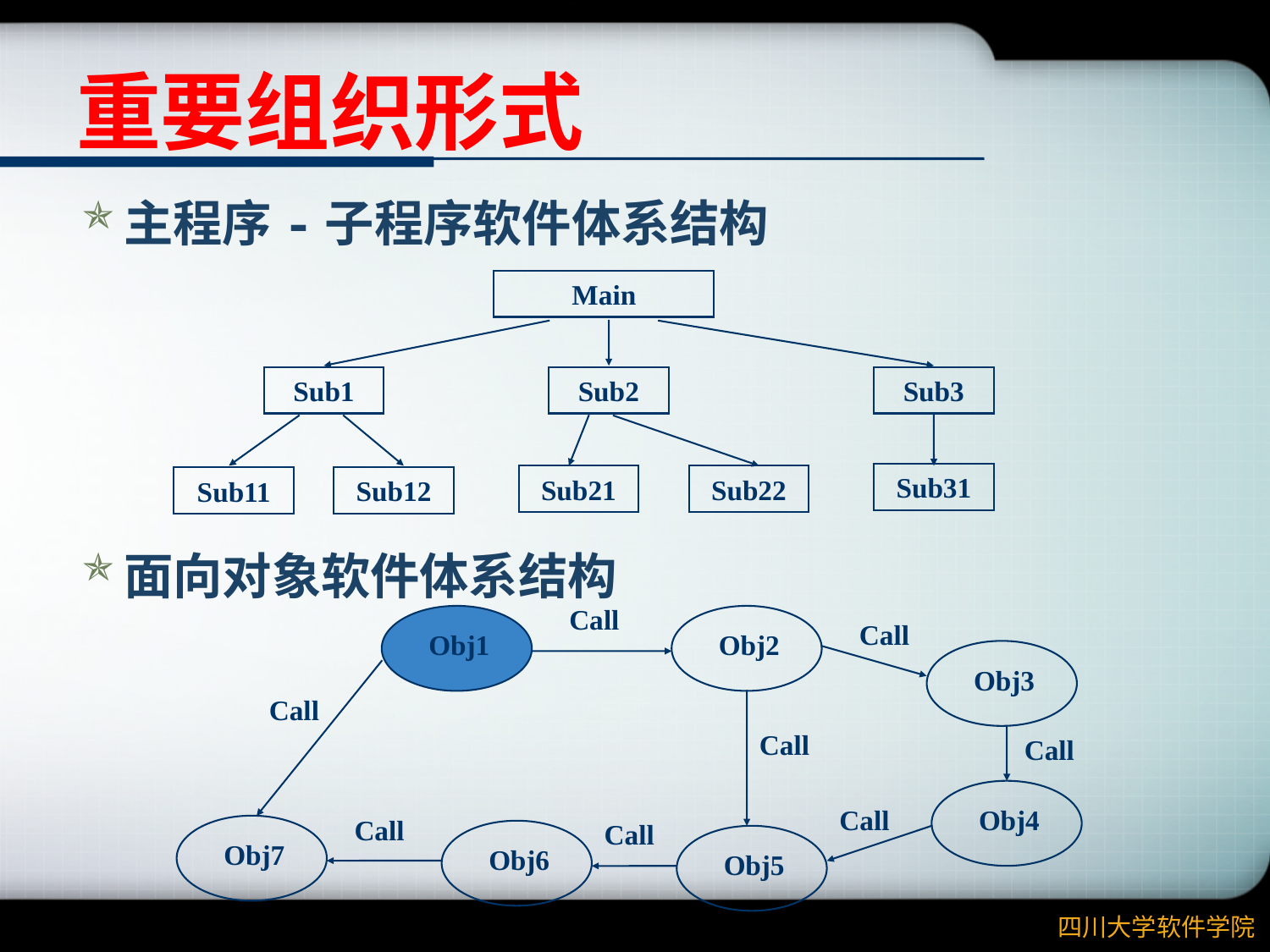

# 重要组织形式
主程序-子程序软件体系结构

面向对象软件体系结构

Main

Sub1
Sub2
Sub3

Sub31
Sub21
Sub22
Sub12
Sub11
Call

Obj1

Obj2
Call

Obj3

Call

Call

Call

Obj4
Call
Call
Call

Obj7

Obj6

Obj5